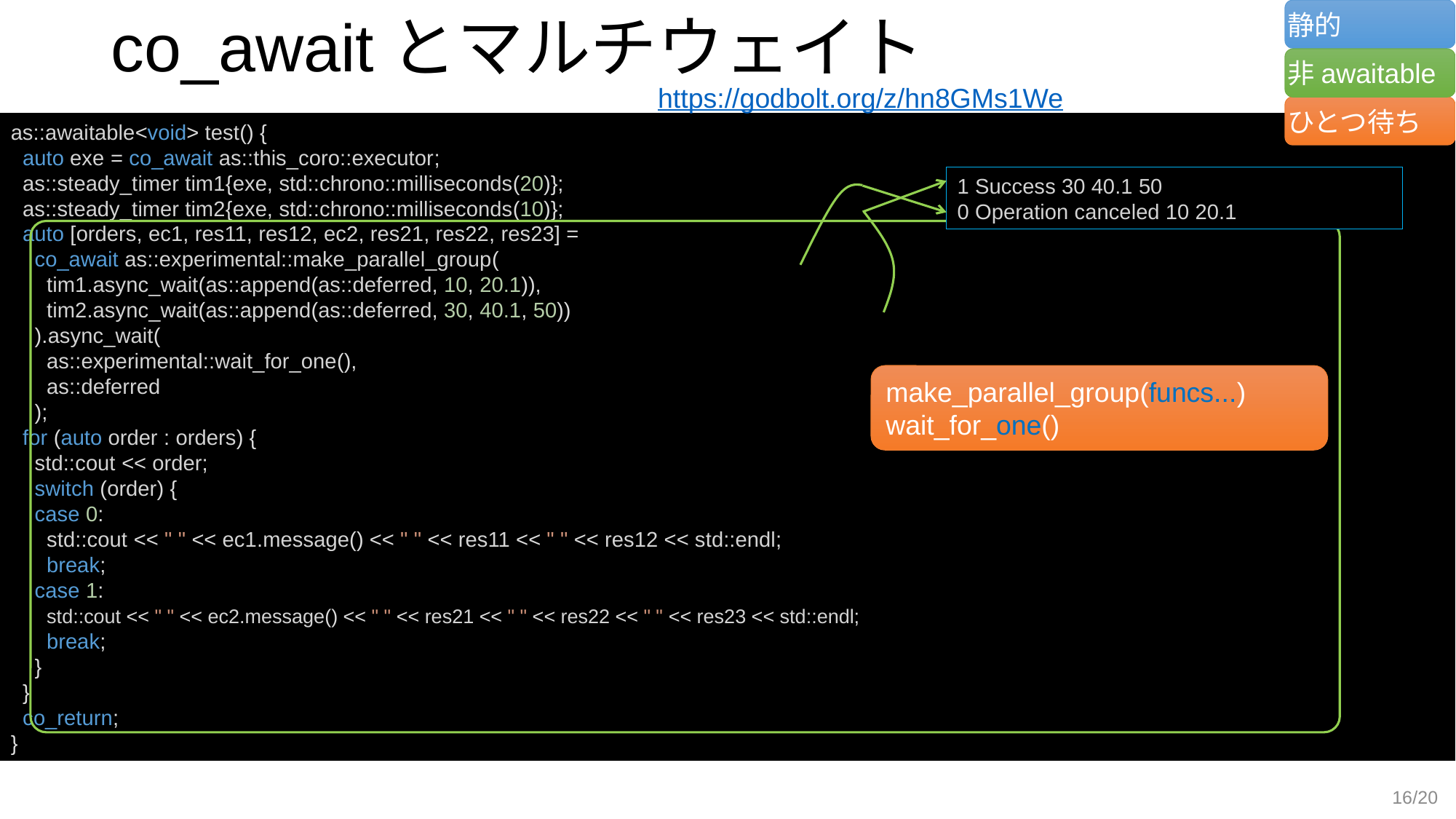

静的
# co_awaitとマルチウェイト
非awaitable
https://godbolt.org/z/hn8GMs1We
ひとつ待ち
as::awaitable<void> test() {
  auto exe = co_await as::this_coro::executor;
  as::steady_timer tim1{exe, std::chrono::milliseconds(20)};
  as::steady_timer tim2{exe, std::chrono::milliseconds(10)};
  auto [orders, ec1, res11, res12, ec2, res21, res22, res23] =
    co_await as::experimental::make_parallel_group(
      tim1.async_wait(as::append(as::deferred, 10, 20.1)),
      tim2.async_wait(as::append(as::deferred, 30, 40.1, 50))
    ).async_wait(
      as::experimental::wait_for_one(),
      as::deferred
    );
  for (auto order : orders) {
    std::cout << order;
    switch (order) {
    case 0:
      std::cout << " " << ec1.message() << " " << res11 << " " << res12 << std::endl;
      break;
    case 1:
      std::cout << " " << ec2.message() << " " << res21 << " " << res22 << " " << res23 << std::endl;
      break;
    }
  }
  co_return;
}
1 Success 30 40.1 50
0 Operation canceled 10 20.1

make_parallel_group(funcs...)
wait_for_one()
16/20